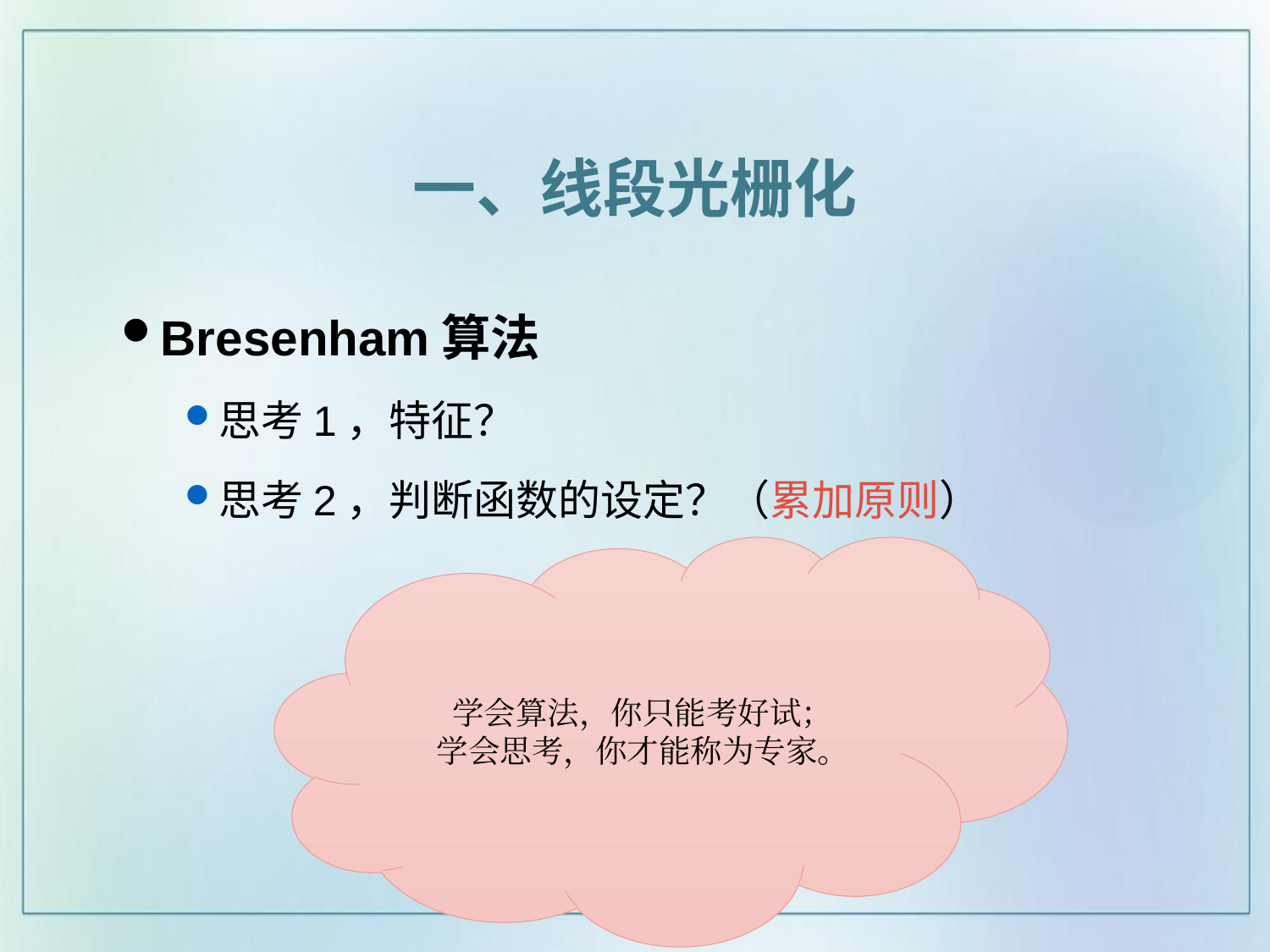

一、线段光栅化
Bresenham算法
思考1，特征？
思考2，判断函数的设定？（累加原则）
学会算法，你只能考好试；
学会思考，你才能称为专家。